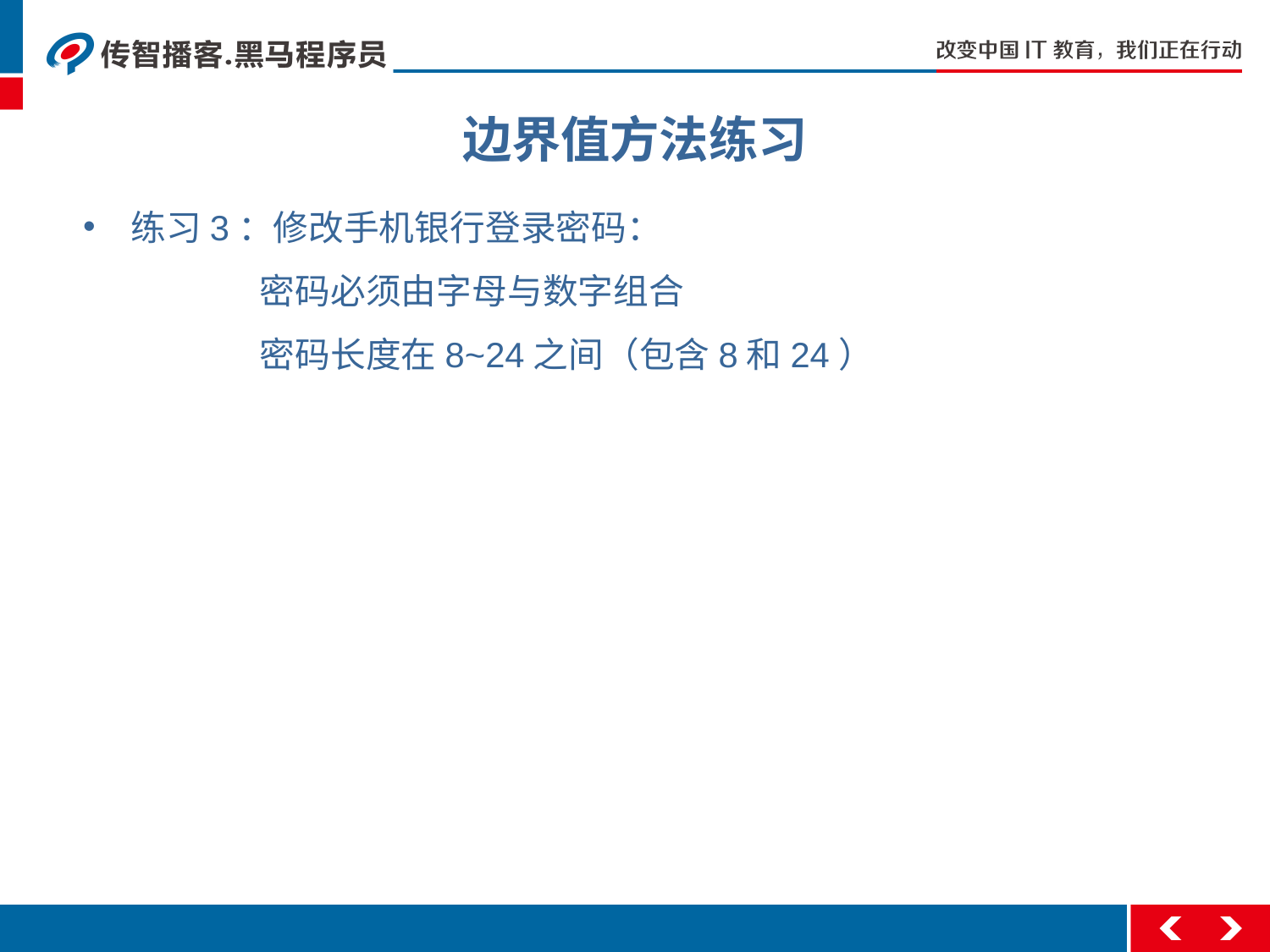

# 边界值方法练习
练习3：修改手机银行登录密码：
　　　　　密码必须由字母与数字组合
　　　　　密码长度在8~24之间（包含8和24）